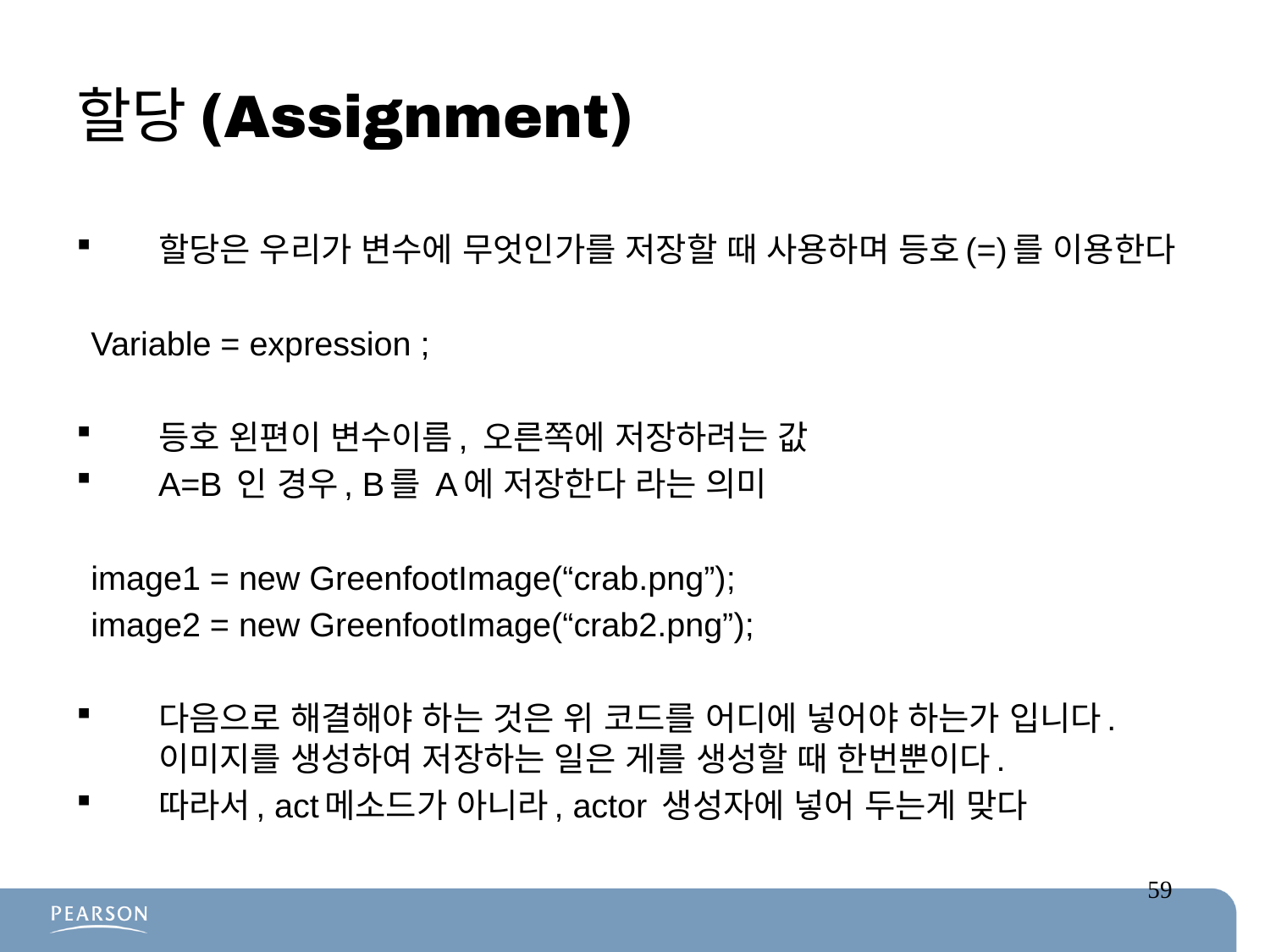

# 할당(Assignment)
할당은 우리가 변수에 무엇인가를 저장할 때 사용하며 등호(=)를 이용한다

Variable = expression ;

등호 왼편이 변수이름, 오른쪽에 저장하려는 값
A=B 인 경우, B를 A에 저장한다 라는 의미

image1 = new GreenfootImage(“crab.png”);
image2 = new GreenfootImage(“crab2.png”);

다음으로 해결해야 하는 것은 위 코드를 어디에 넣어야 하는가 입니다. 이미지를 생성하여 저장하는 일은 게를 생성할 때 한번뿐이다.
따라서, act메소드가 아니라, actor 생성자에 넣어 두는게 맞다
59